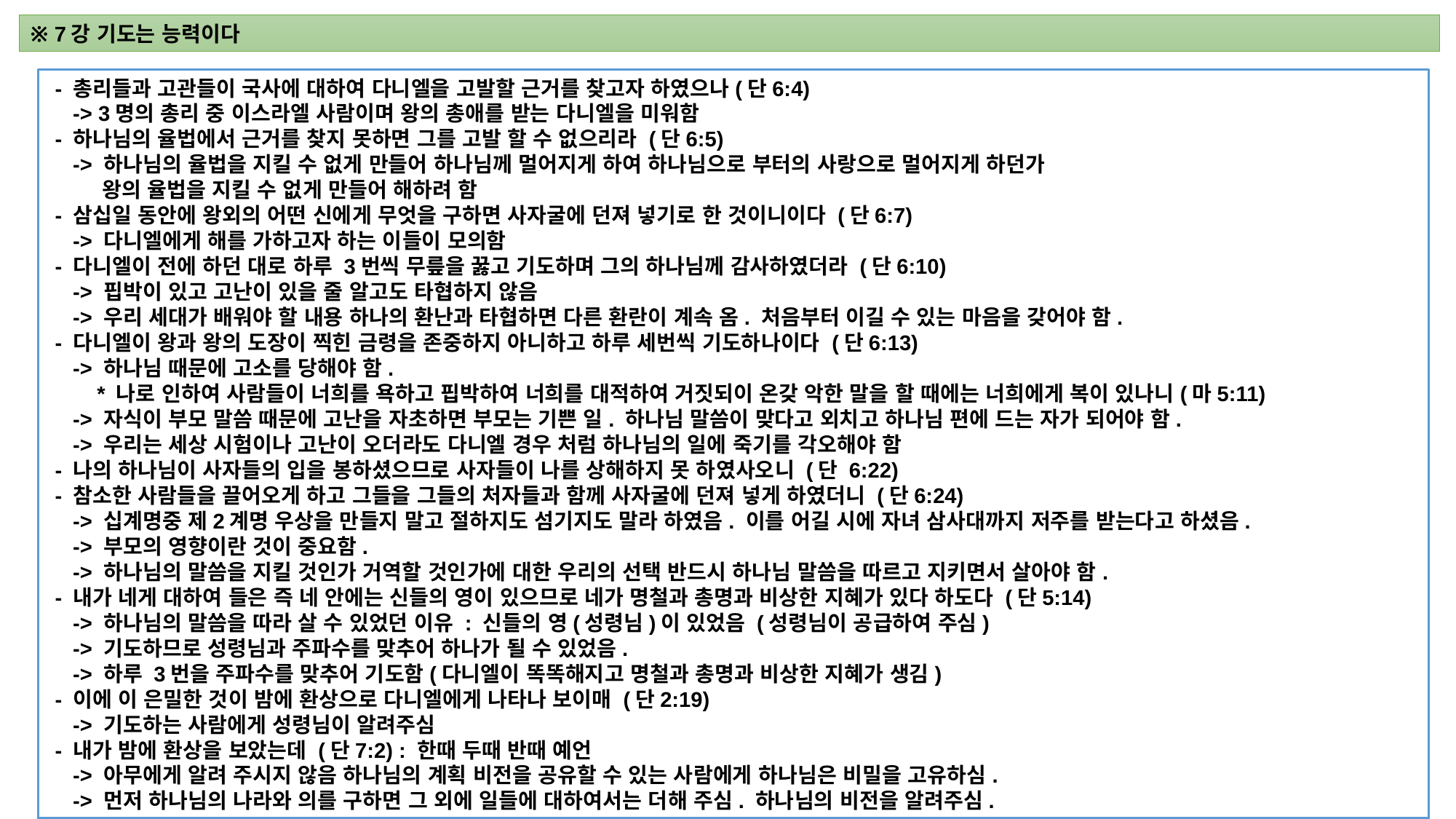

※ 7강 기도는 능력이다
 - 총리들과 고관들이 국사에 대하여 다니엘을 고발할 근거를 찾고자 하였으나(단6:4)
    -> 3명의 총리 중 이스라엘 사람이며 왕의 총애를 받는 다니엘을 미워함
 - 하나님의 율법에서 근거를 찾지 못하면 그를 고발 할 수 없으리라 (단6:5)
    -> 하나님의 율법을 지킬 수 없게 만들어 하나님께 멀어지게 하여 하나님으로 부터의 사랑으로 멀어지게 하던가
        왕의 율법을 지킬 수 없게 만들어 해하려 함
 - 삼십일 동안에 왕외의 어떤 신에게 무엇을 구하면 사자굴에 던져 넣기로 한 것이니이다 (단6:7)
    -> 다니엘에게 해를 가하고자 하는 이들이 모의함
 - 다니엘이 전에 하던 대로 하루 3번씩 무릎을 꿇고 기도하며 그의 하나님께 감사하였더라 (단6:10)
    -> 핍박이 있고 고난이 있을 줄 알고도 타협하지 않음
    -> 우리 세대가 배워야 할 내용 하나의 환난과 타협하면 다른 환란이 계속 옴. 처음부터 이길 수 있는 마음을 갖어야 함.
 - 다니엘이 왕과 왕의 도장이 찍힌 금령을 존중하지 아니하고 하루 세번씩 기도하나이다 (단6:13)
    -> 하나님 때문에 고소를 당해야 함.
        * 나로 인하여 사람들이 너희를 욕하고 핍박하여 너희를 대적하여 거짓되이 온갖 악한 말을 할 때에는 너희에게 복이 있나니(마5:11)
    -> 자식이 부모 말씀 때문에 고난을 자초하면 부모는 기쁜 일. 하나님 말씀이 맞다고 외치고 하나님 편에 드는 자가 되어야 함.
    -> 우리는 세상 시험이나 고난이 오더라도 다니엘 경우 처럼 하나님의 일에 죽기를 각오해야 함
 - 나의 하나님이 사자들의 입을 봉하셨으므로 사자들이 나를 상해하지 못 하였사오니 (단 6:22)
 - 참소한 사람들을 끌어오게 하고 그들을 그들의 처자들과 함께 사자굴에 던져 넣게 하였더니 (단6:24)
    -> 십계명중 제2계명 우상을 만들지 말고 절하지도 섬기지도 말라 하였음. 이를 어길 시에 자녀 삼사대까지 저주를 받는다고 하셨음.
    -> 부모의 영향이란 것이 중요함.
    -> 하나님의 말씀을 지킬 것인가 거역할 것인가에 대한 우리의 선택 반드시 하나님 말씀을 따르고 지키면서 살아야 함.
 - 내가 네게 대하여 들은 즉 네 안에는 신들의 영이 있으므로 네가 명철과 총명과 비상한 지혜가 있다 하도다 (단5:14)
    -> 하나님의 말씀을 따라 살 수 있었던 이유 : 신들의 영(성령님)이 있었음 (성령님이 공급하여 주심)
    -> 기도하므로 성령님과 주파수를 맞추어 하나가 될 수 있었음.
    -> 하루 3번을 주파수를 맞추어 기도함(다니엘이 똑똑해지고 명철과 총명과 비상한 지혜가 생김)
 - 이에 이 은밀한 것이 밤에 환상으로 다니엘에게 나타나 보이매 (단2:19)
    -> 기도하는 사람에게 성령님이 알려주심
 - 내가 밤에 환상을 보았는데 (단7:2) : 한때 두때 반때 예언
    -> 아무에게 알려 주시지 않음 하나님의 계획 비전을 공유할 수 있는 사람에게 하나님은 비밀을 고유하심.
    -> 먼저 하나님의 나라와 의를 구하면 그 외에 일들에 대하여서는 더해 주심. 하나님의 비전을 알려주심.